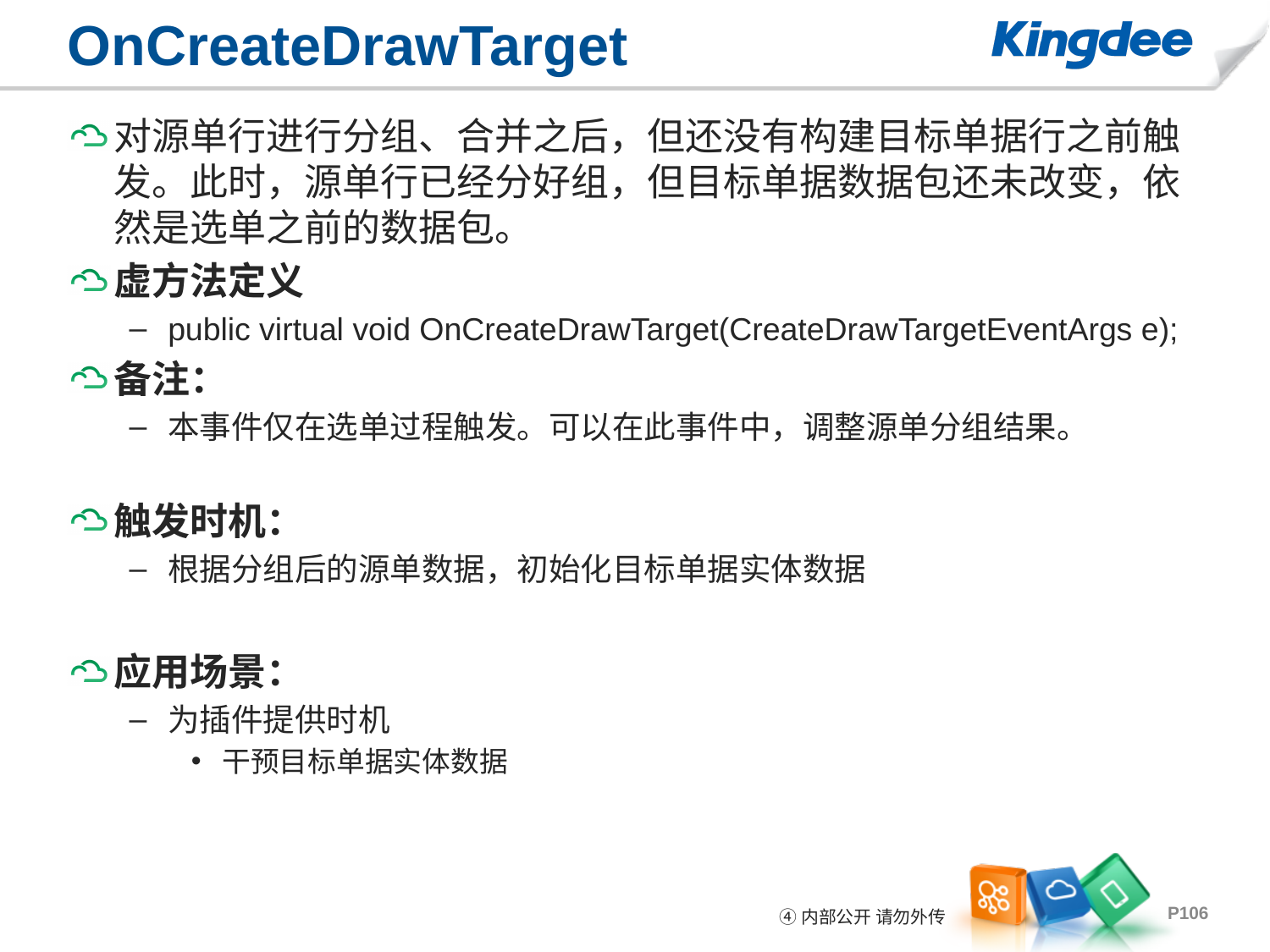

# OnCreateDrawTarget
对源单行进行分组、合并之后，但还没有构建目标单据行之前触发。此时，源单行已经分好组，但目标单据数据包还未改变，依然是选单之前的数据包。
虚方法定义
public virtual void OnCreateDrawTarget(CreateDrawTargetEventArgs e);
备注：
本事件仅在选单过程触发。可以在此事件中，调整源单分组结果。

触发时机：
根据分组后的源单数据，初始化目标单据实体数据

应用场景：
为插件提供时机
干预目标单据实体数据